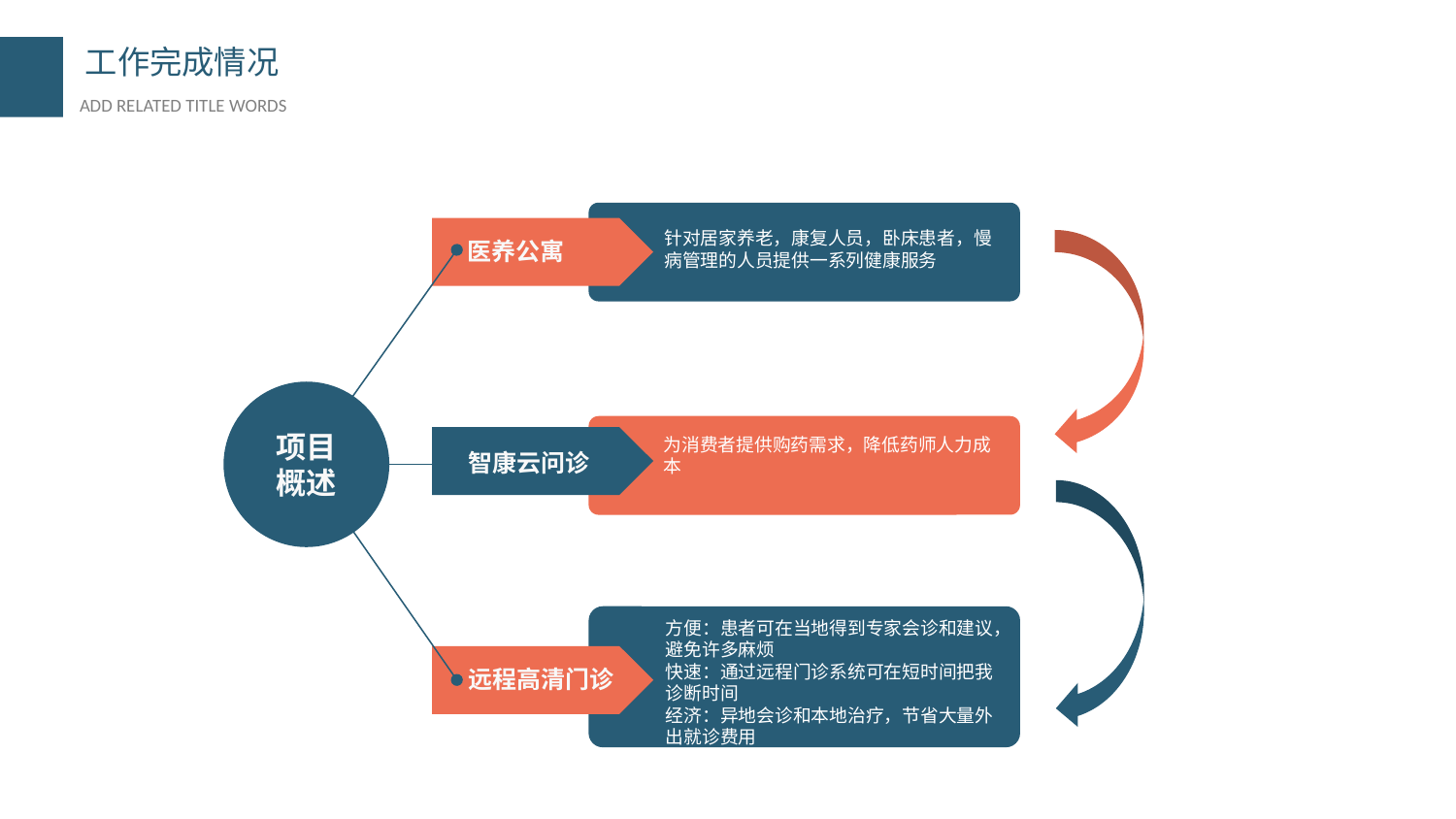

针对居家养老，康复人员，卧床患者，慢病管理的人员提供一系列健康服务

医养公寓

项目
概述
为消费者提供购药需求，降低药师人力成本

智康云问诊

方便：患者可在当地得到专家会诊和建议，避免许多麻烦
快速：通过远程门诊系统可在短时间把我诊断时间
经济：异地会诊和本地治疗，节省大量外出就诊费用

远程高清门诊